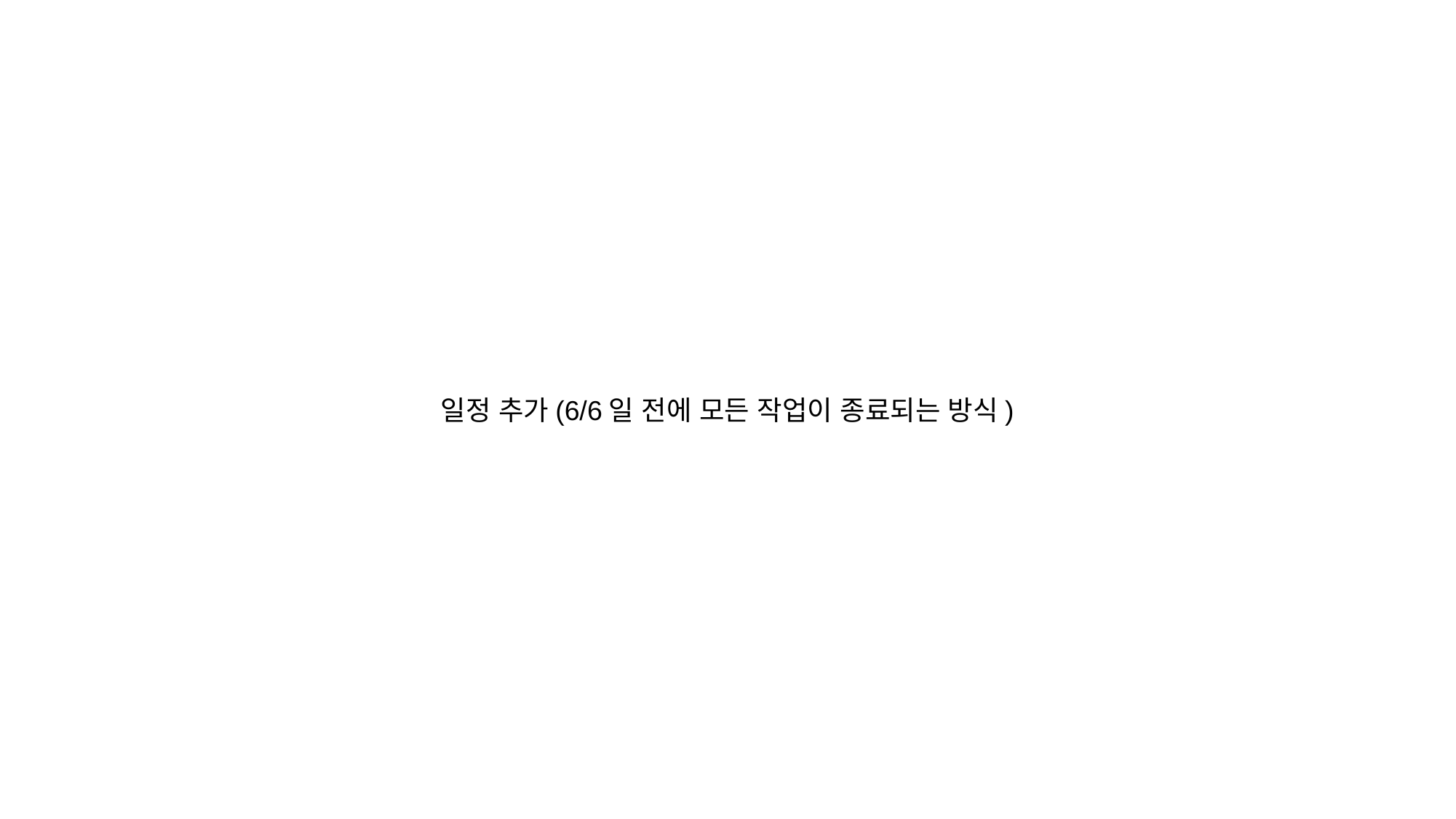

일정 추가(6/6일 전에 모든 작업이 종료되는 방식)